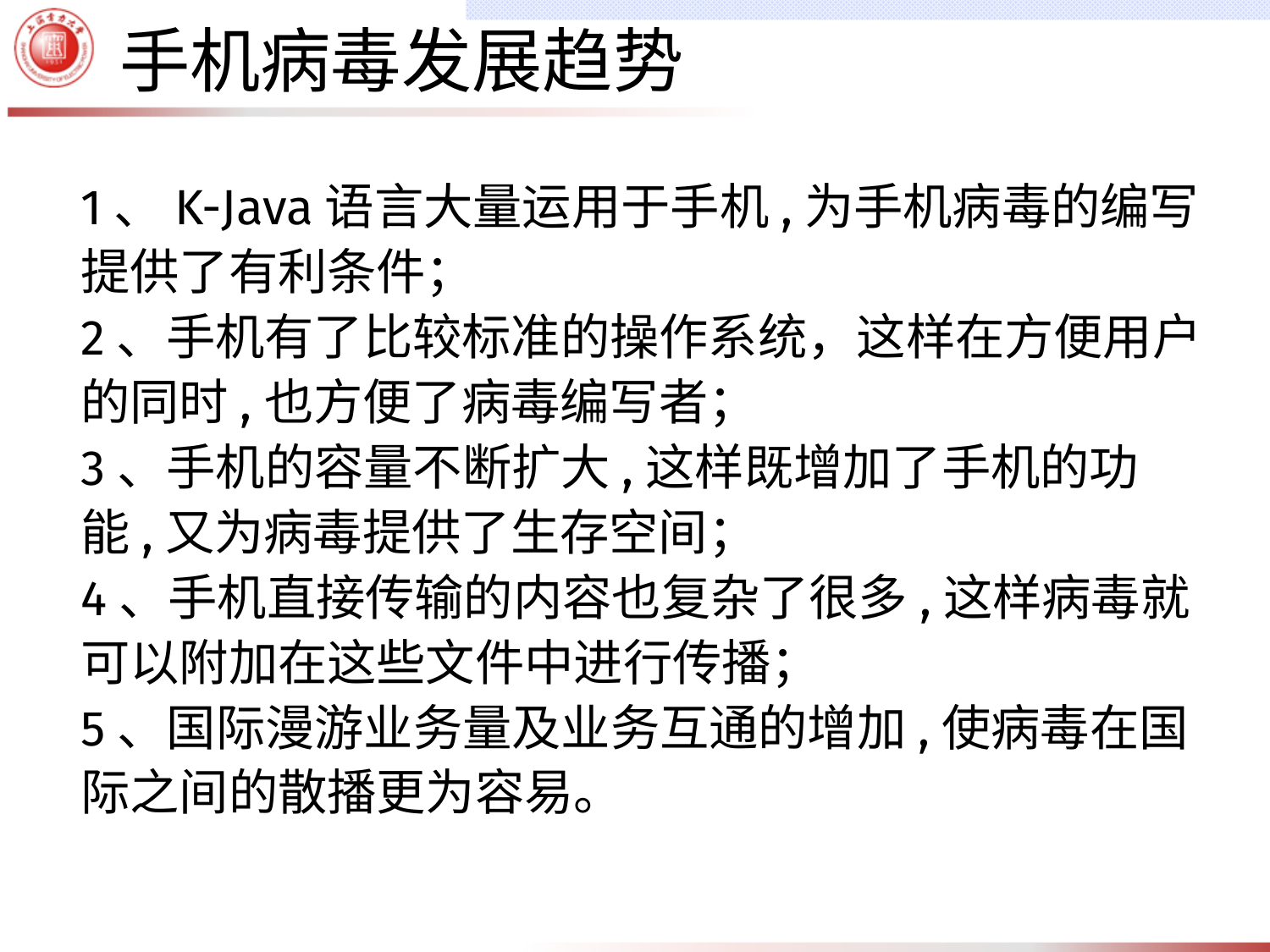

手机病毒发展趋势
1、K-Java语言大量运用于手机,为手机病毒的编写提供了有利条件；
2、手机有了比较标准的操作系统，这样在方便用户的同时,也方便了病毒编写者；
3、手机的容量不断扩大,这样既增加了手机的功能,又为病毒提供了生存空间；
4、手机直接传输的内容也复杂了很多,这样病毒就可以附加在这些文件中进行传播；
5、国际漫游业务量及业务互通的增加,使病毒在国际之间的散播更为容易。